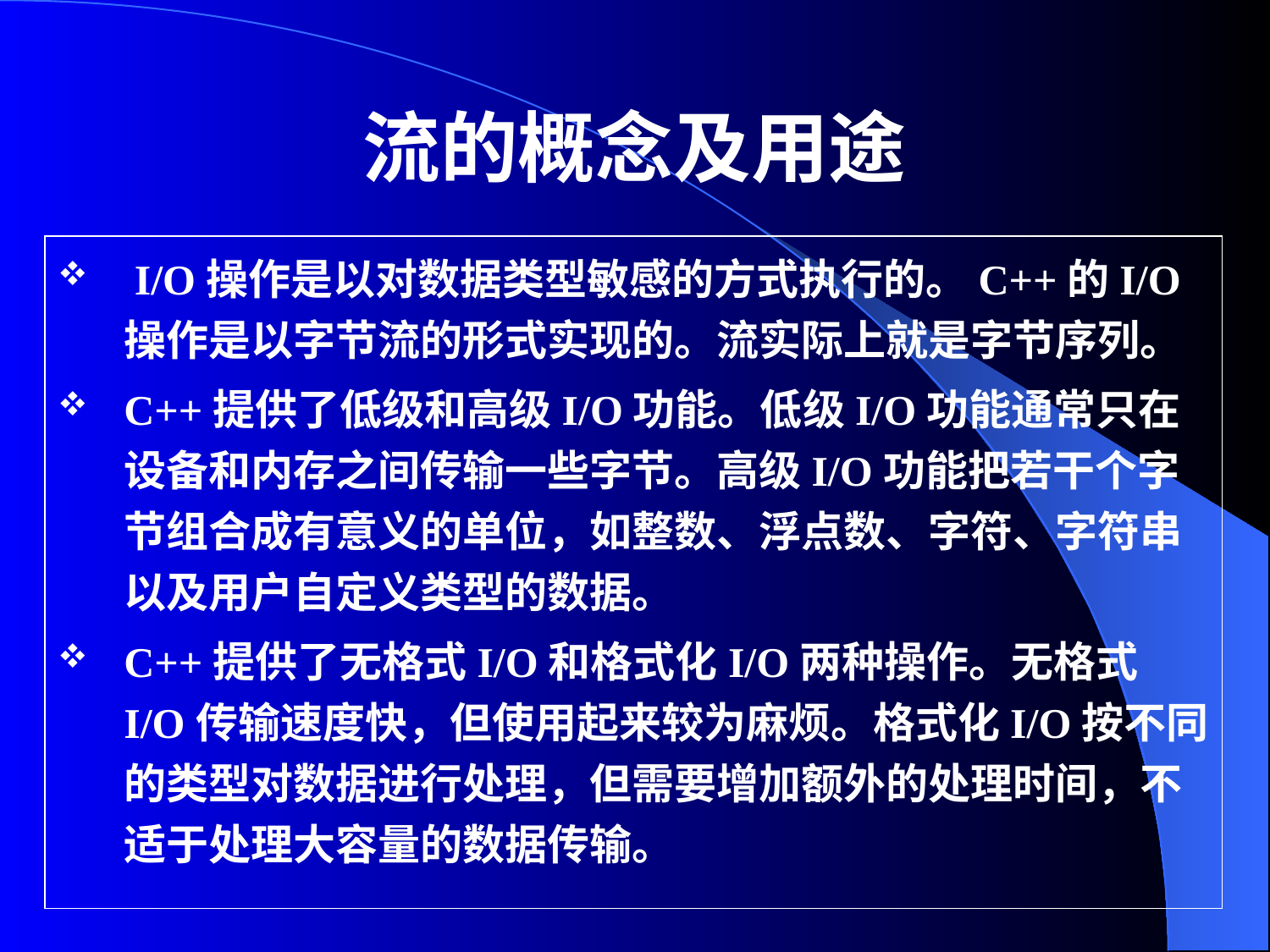

# 流的概念及用途
 I/O操作是以对数据类型敏感的方式执行的。C++的I/O操作是以字节流的形式实现的。流实际上就是字节序列。
C++提供了低级和高级I/O功能。低级I/O功能通常只在设备和内存之间传输一些字节。高级I/O功能把若干个字节组合成有意义的单位，如整数、浮点数、字符、字符串以及用户自定义类型的数据。
C++提供了无格式I/O和格式化I/O两种操作。无格式I/O传输速度快，但使用起来较为麻烦。格式化I/O按不同的类型对数据进行处理，但需要增加额外的处理时间，不适于处理大容量的数据传输。